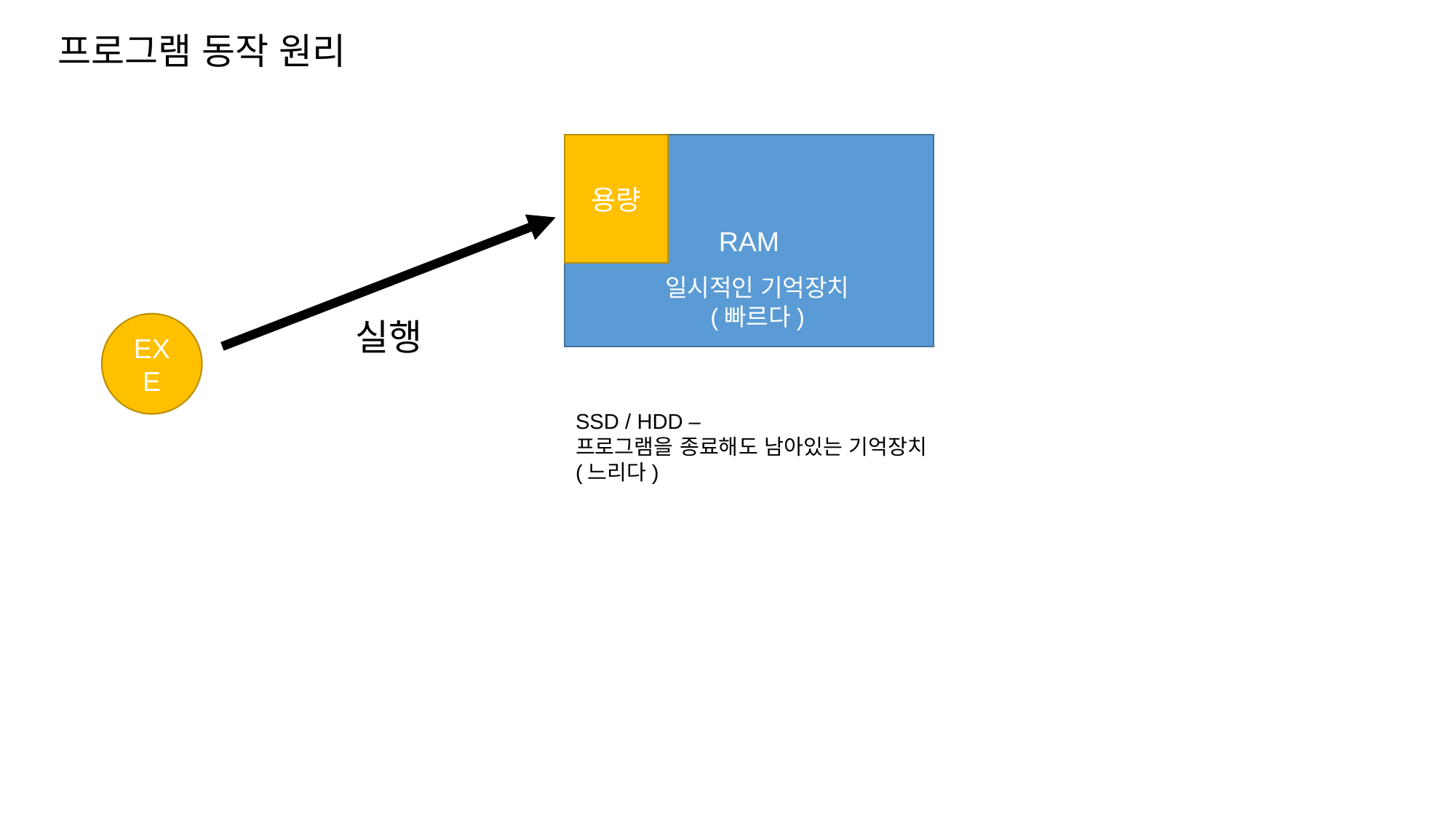

프로그램 동작 원리
용량
RAM
일시적인 기억장치
(빠르다)
실행
EXE
SSD / HDD –
프로그램을 종료해도 남아있는 기억장치
(느리다)